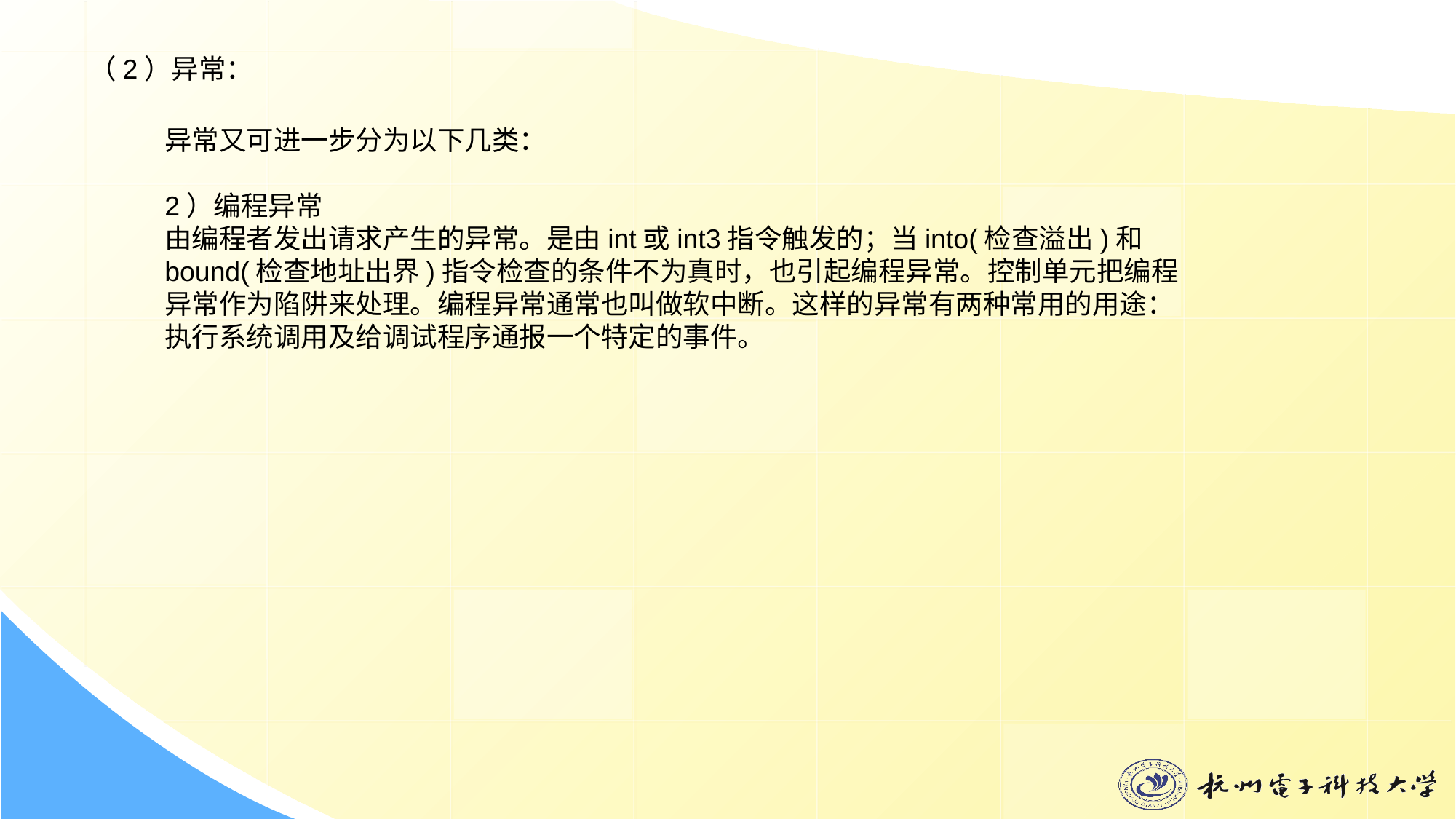

（2）异常：
异常又可进一步分为以下几类：

2）编程异常
由编程者发出请求产生的异常。是由int或int3指令触发的；当into(检查溢出)和bound(检查地址出界)指令检查的条件不为真时，也引起编程异常。控制单元把编程异常作为陷阱来处理。编程异常通常也叫做软中断。这样的异常有两种常用的用途：执行系统调用及给调试程序通报一个特定的事件。